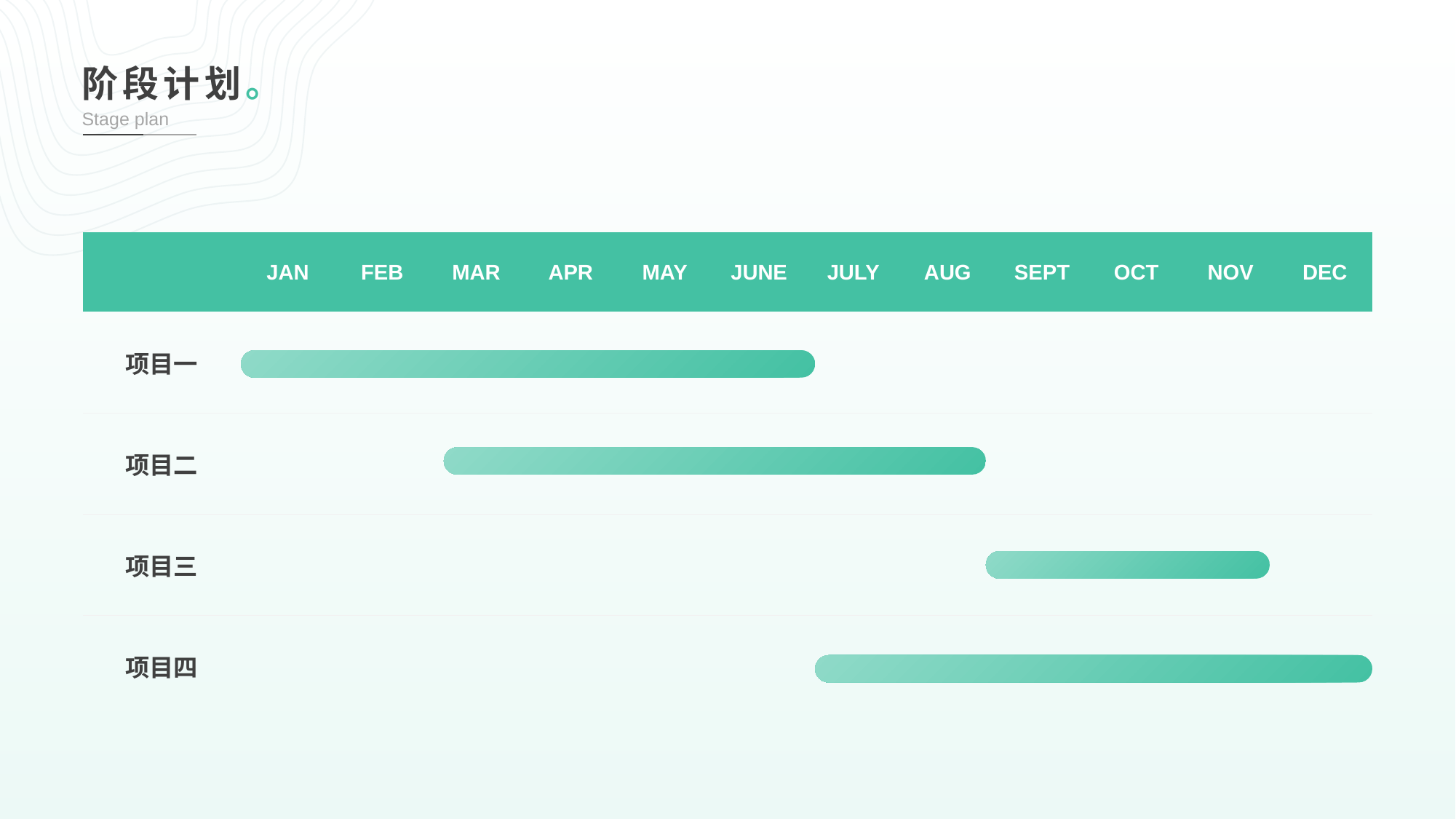

阶段计划。
Stage plan
|  | JAN | FEB | MAR | APR | MAY | JUNE | JULY | AUG | SEPT | OCT | NOV | DEC |
| --- | --- | --- | --- | --- | --- | --- | --- | --- | --- | --- | --- | --- |
| 项目一 |  |  |  |  |  |  |  |  |  |  |  |  |
| 项目二 |  |  |  |  |  |  |  |  |  |  |  |  |
| 项目三 |  |  |  |  |  |  |  |  |  |  |  |  |
| 项目四 |  |  |  |  |  |  |  |  |  |  |  |  |